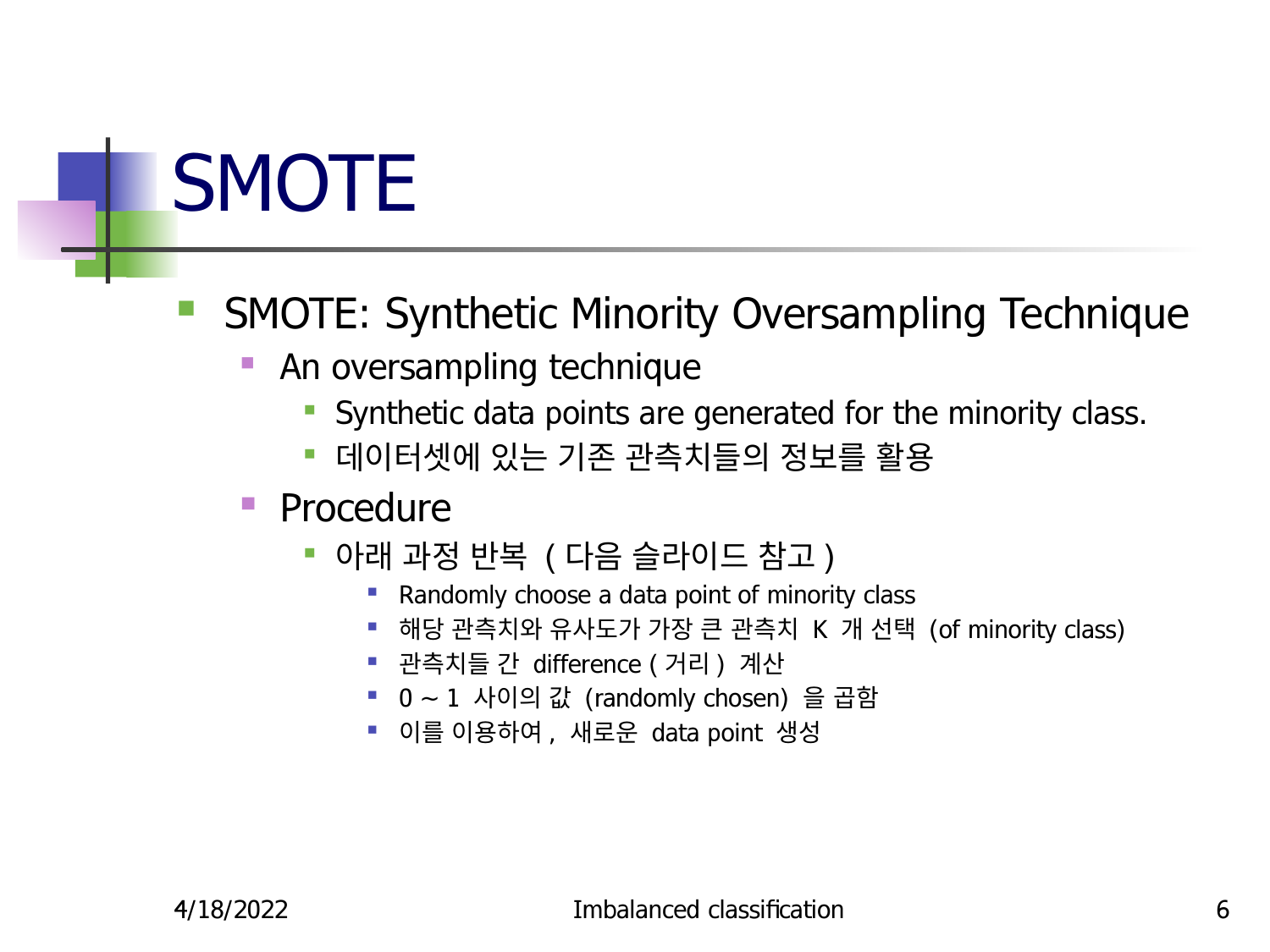

# SMOTE
SMOTE: Synthetic Minority Oversampling Technique
An oversampling technique
Synthetic data points are generated for the minority class.
데이터셋에 있는 기존 관측치들의 정보를 활용
Procedure
아래 과정 반복 (다음 슬라이드 참고)
Randomly choose a data point of minority class
해당 관측치와 유사도가 가장 큰 관측치 K 개 선택 (of minority class)
관측치들 간 difference (거리) 계산
0 ~ 1 사이의 값 (randomly chosen) 을 곱함
이를 이용하여, 새로운 data point 생성
4/18/2022
Imbalanced classification
6